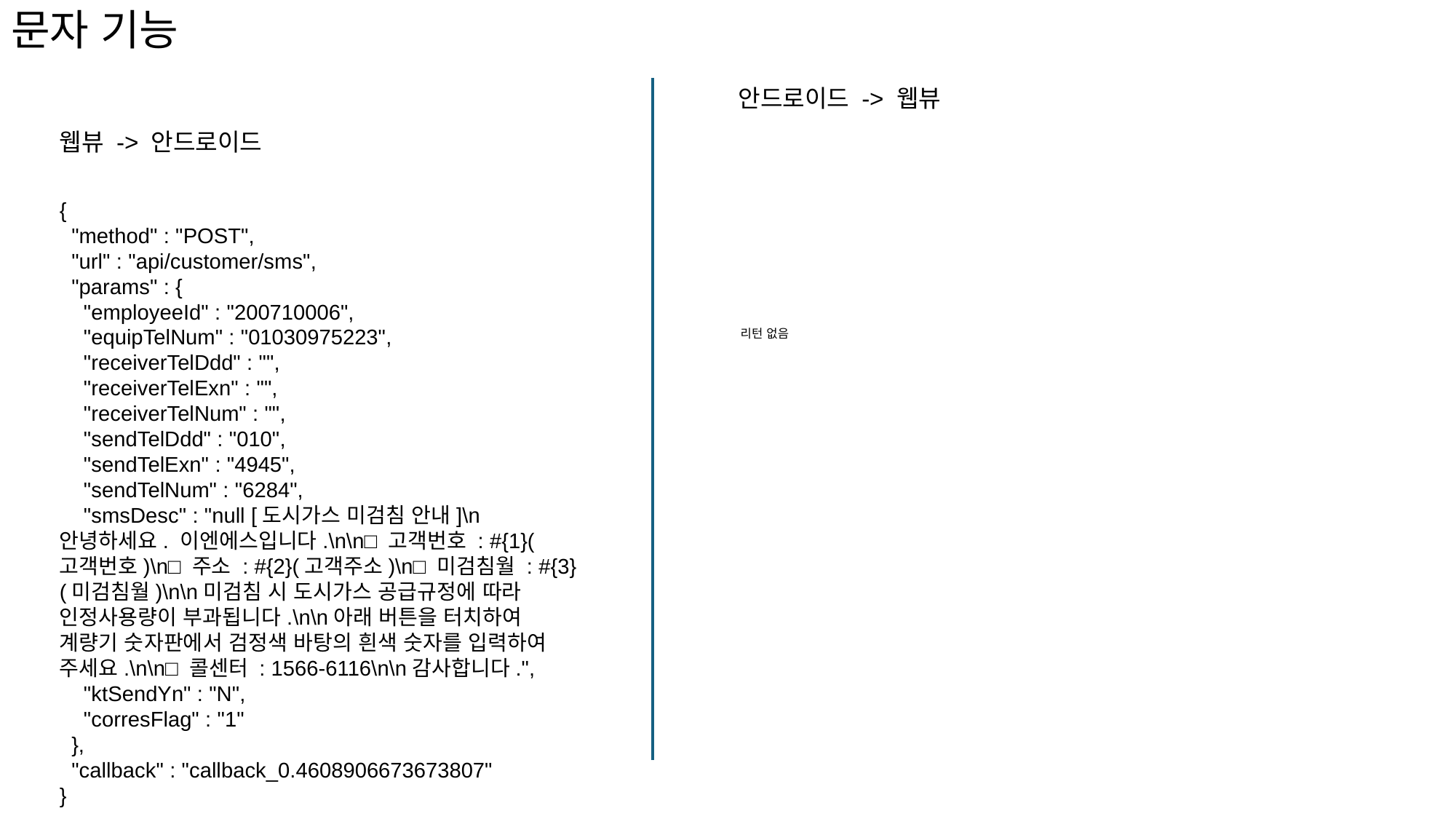

# 문자 기능
안드로이드 -> 웹뷰
웹뷰 -> 안드로이드
{
  "method" : "POST",
  "url" : "api/customer/sms",
  "params" : {
    "employeeId" : "200710006",
    "equipTelNum" : "01030975223",
    "receiverTelDdd" : "",
    "receiverTelExn" : "",
    "receiverTelNum" : "",
    "sendTelDdd" : "010",
    "sendTelExn" : "4945",
    "sendTelNum" : "6284",
    "smsDesc" : "null [도시가스 미검침 안내]\n안녕하세요. 이엔에스입니다.\n\n□ 고객번호 : #{1}(고객번호)\n□ 주소 : #{2}(고객주소)\n□ 미검침월 : #{3}(미검침월)\n\n미검침 시 도시가스 공급규정에 따라 인정사용량이 부과됩니다.\n\n아래 버튼을 터치하여 계량기 숫자판에서 검정색 바탕의 흰색 숫자를 입력하여 주세요.\n\n□ 콜센터 : 1566-6116\n\n감사합니다.",
    "ktSendYn" : "N",
    "corresFlag" : "1"
  },
  "callback" : "callback_0.4608906673673807"
}
리턴 없음